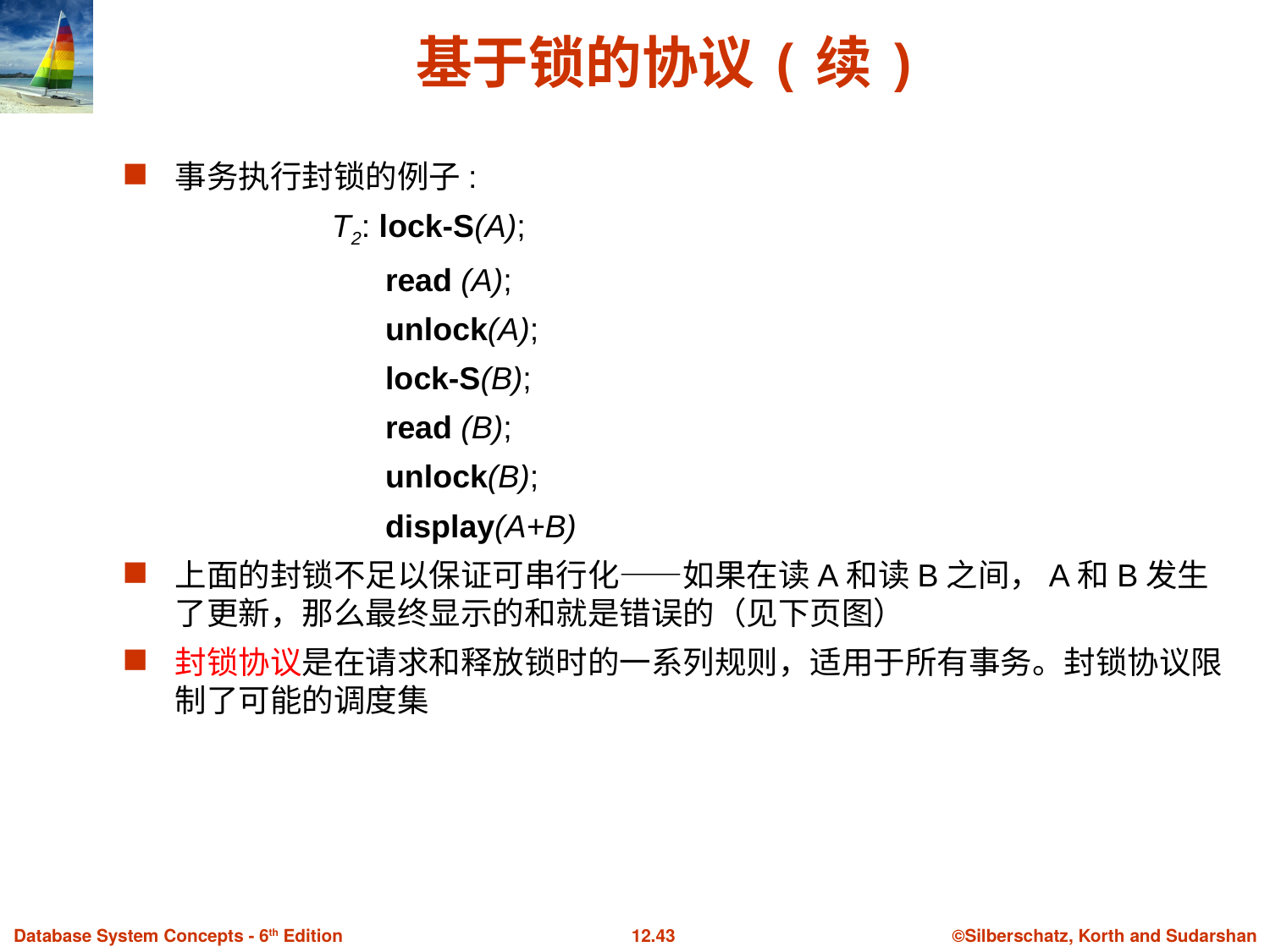

# 基于锁的协议(续)
事务执行封锁的例子:
                       T2: lock-S(A);
                             read (A);
                             unlock(A);
                             lock-S(B);
                             read (B);
                             unlock(B);
                             display(A+B)
上面的封锁不足以保证可串行化——如果在读A和读B之间，A和B发生了更新，那么最终显示的和就是错误的（见下页图）
封锁协议是在请求和释放锁时的一系列规则，适用于所有事务。封锁协议限制了可能的调度集